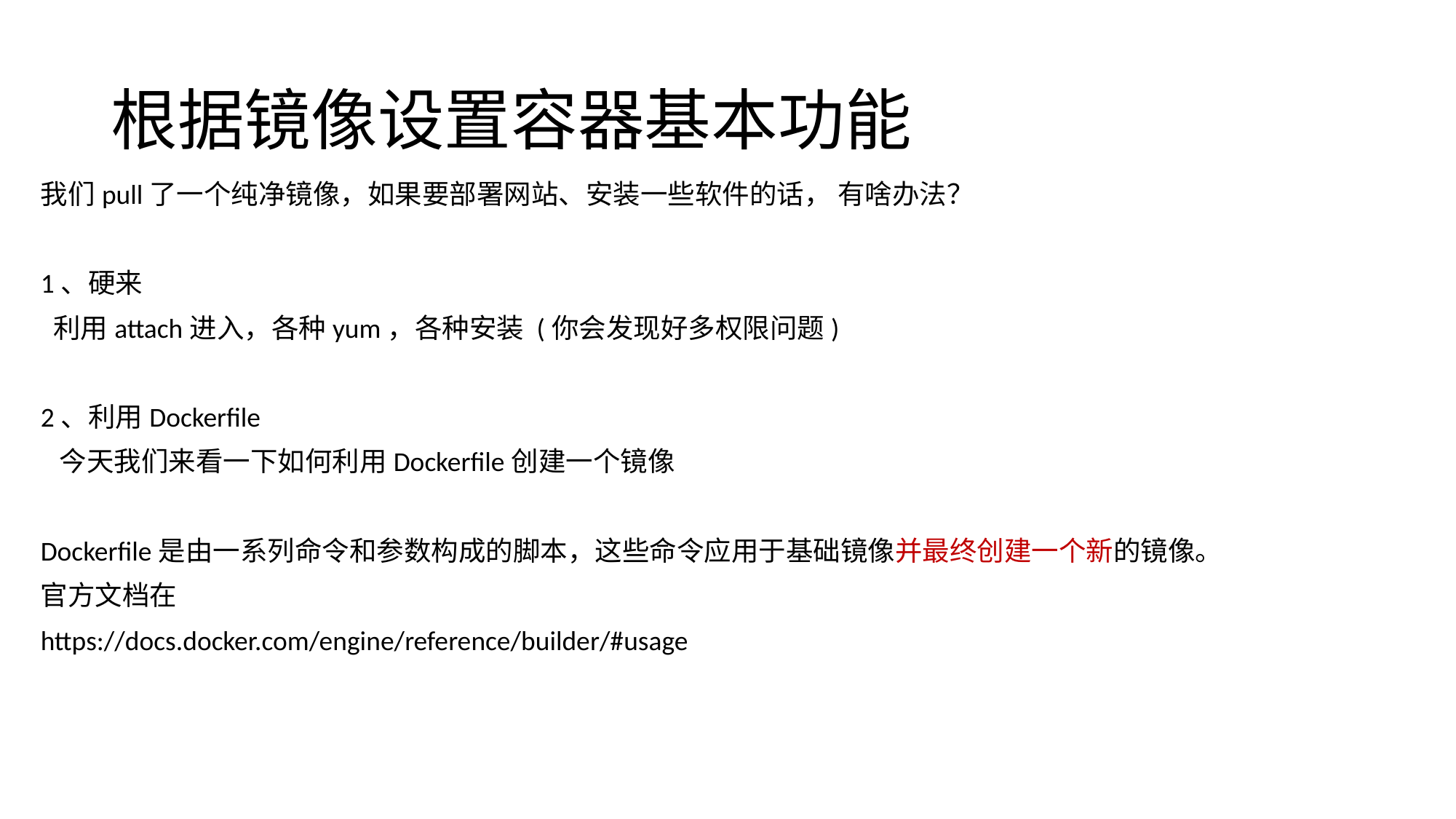

# 根据镜像设置容器基本功能
我们pull了一个纯净镜像，如果要部署网站、安装一些软件的话， 有啥办法？

1、硬来
 利用attach进入，各种yum，各种安装 (你会发现好多权限问题)

2、利用Dockerfile
  今天我们来看一下如何利用Dockerfile创建一个镜像

Dockerfile是由一系列命令和参数构成的脚本，这些命令应用于基础镜像并最终创建一个新的镜像。
官方文档在
https://docs.docker.com/engine/reference/builder/#usage